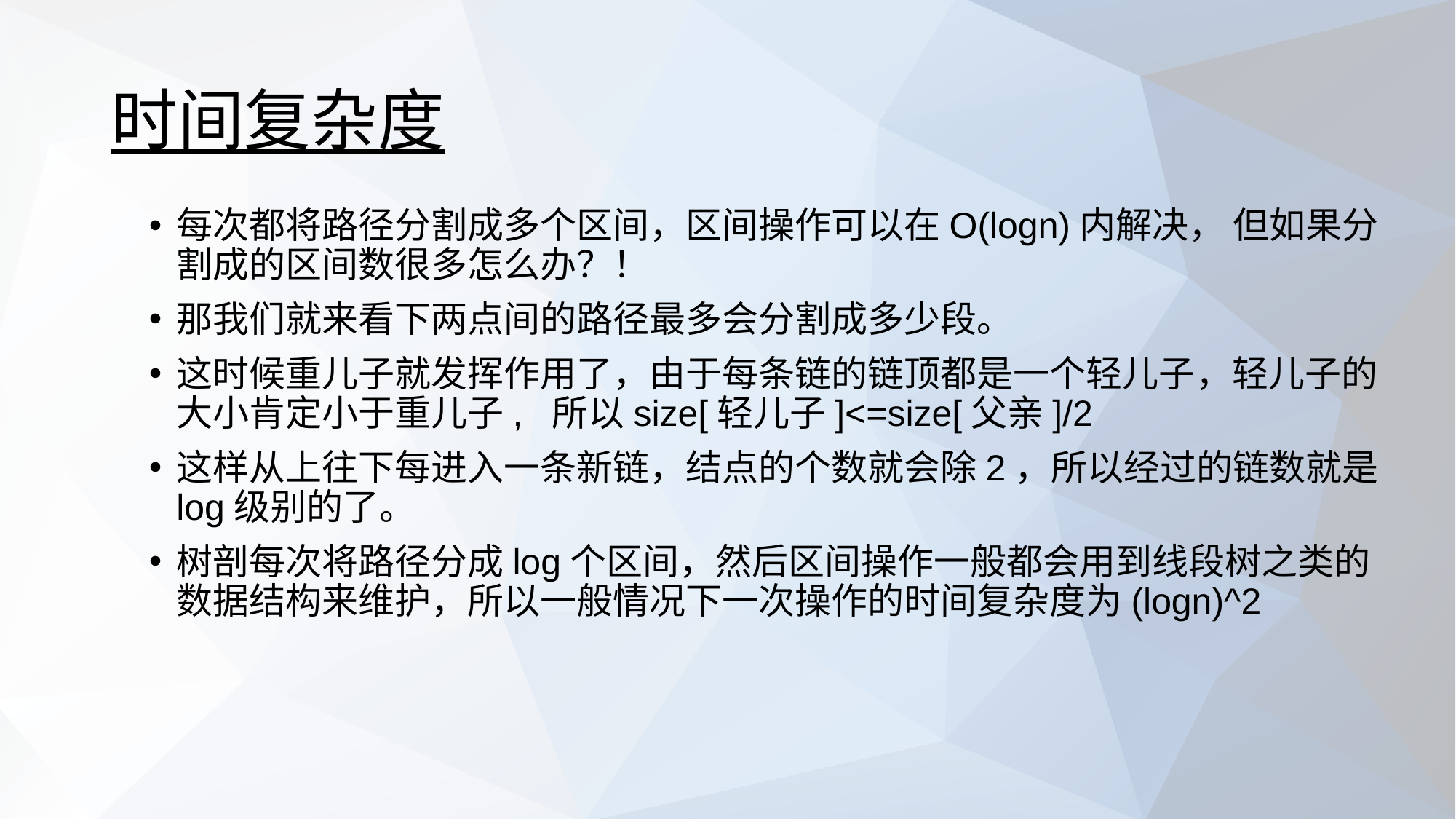

# 时间复杂度
每次都将路径分割成多个区间，区间操作可以在O(logn)内解决， 但如果分割成的区间数很多怎么办？！
那我们就来看下两点间的路径最多会分割成多少段。
这时候重儿子就发挥作用了，由于每条链的链顶都是一个轻儿子，轻儿子的大小肯定小于重儿子,  所以size[轻儿子]<=size[父亲]/2
这样从上往下每进入一条新链，结点的个数就会除2，所以经过的链数就是log级别的了。
树剖每次将路径分成log个区间，然后区间操作一般都会用到线段树之类的数据结构来维护，所以一般情况下一次操作的时间复杂度为(logn)^2